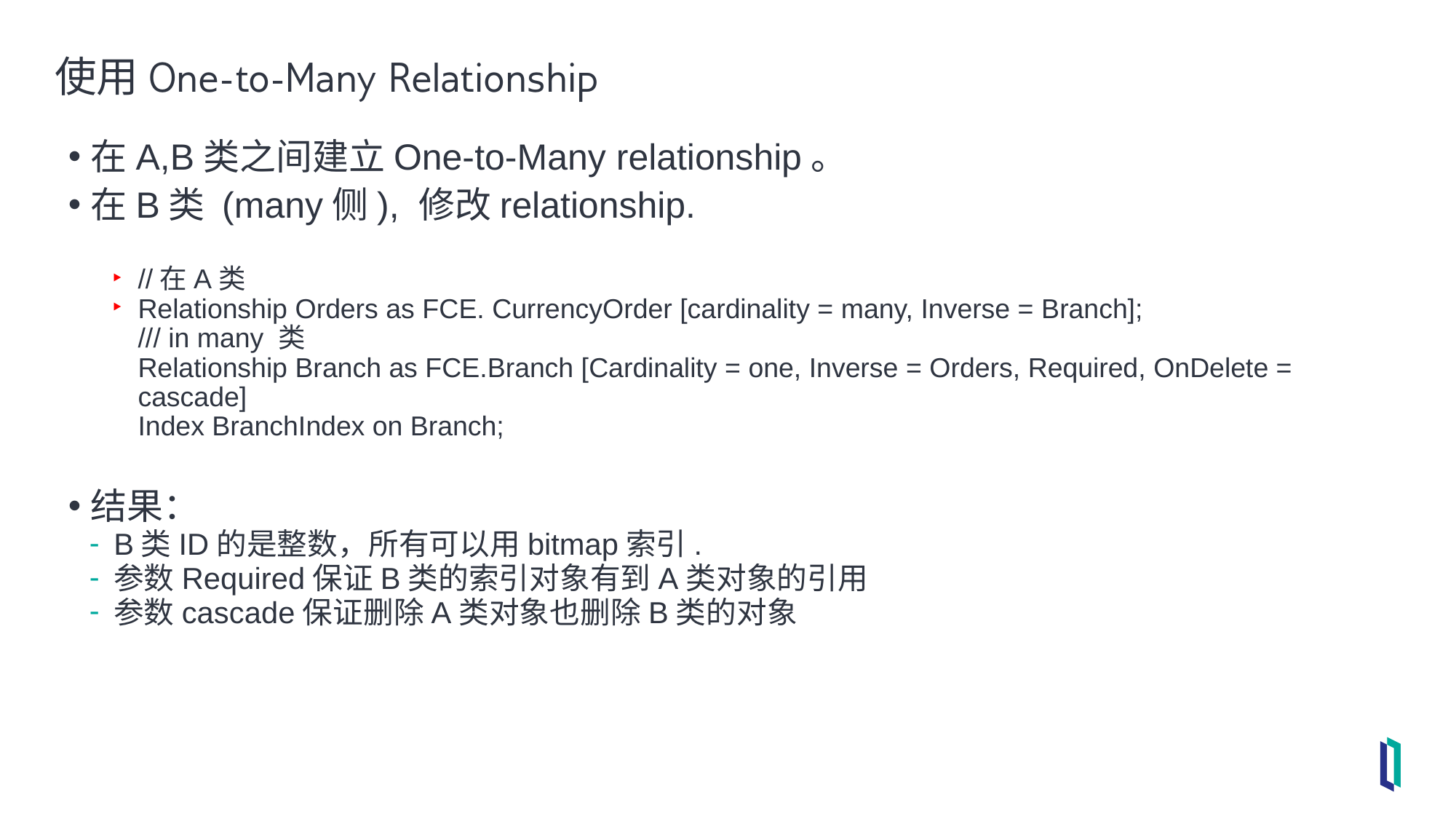

# 使用One-to-Many Relationship
在A,B类之间建立One-to-Many relationship。
在B类 (many侧), 修改relationship.
//在A类
Relationship Orders as FCE. CurrencyOrder [cardinality = many, Inverse = Branch];
/// in many 类
Relationship Branch as FCE.Branch [Cardinality = one, Inverse = Orders, Required, OnDelete = cascade]
Index BranchIndex on Branch;

结果：
B类ID的是整数，所有可以用bitmap索引.
参数Required保证B类的索引对象有到A类对象的引用
参数cascade保证删除A类对象也删除B类的对象